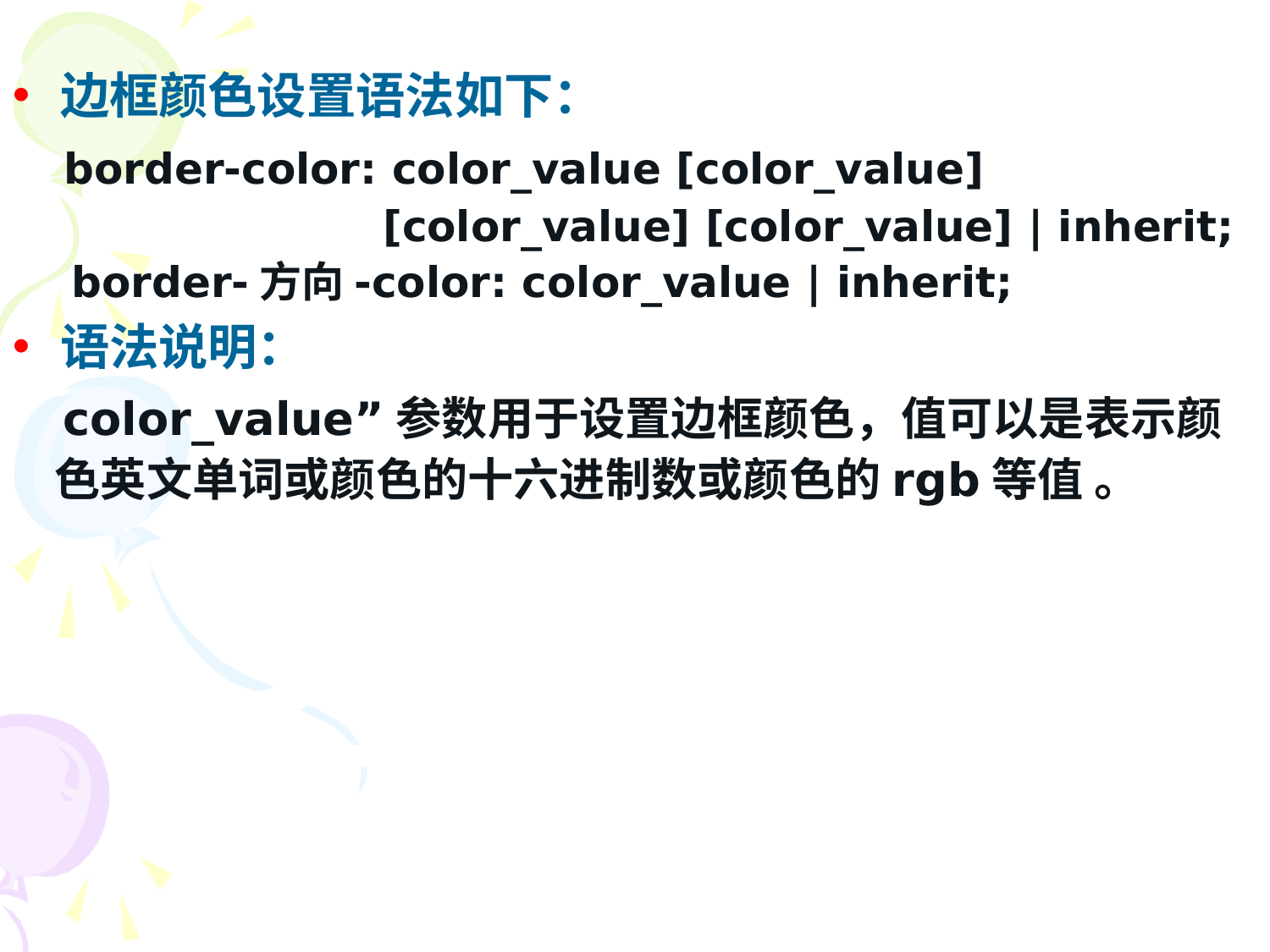

边框颜色设置语法如下：
   border-color: color_value [color_value]
                         [color_value] [color_value] | inherit;
    border-方向-color: color_value | inherit;
语法说明：
   color_value”参数用于设置边框颜色，值可以是表示颜
   色英文单词或颜色的十六进制数或颜色的rgb等值 。